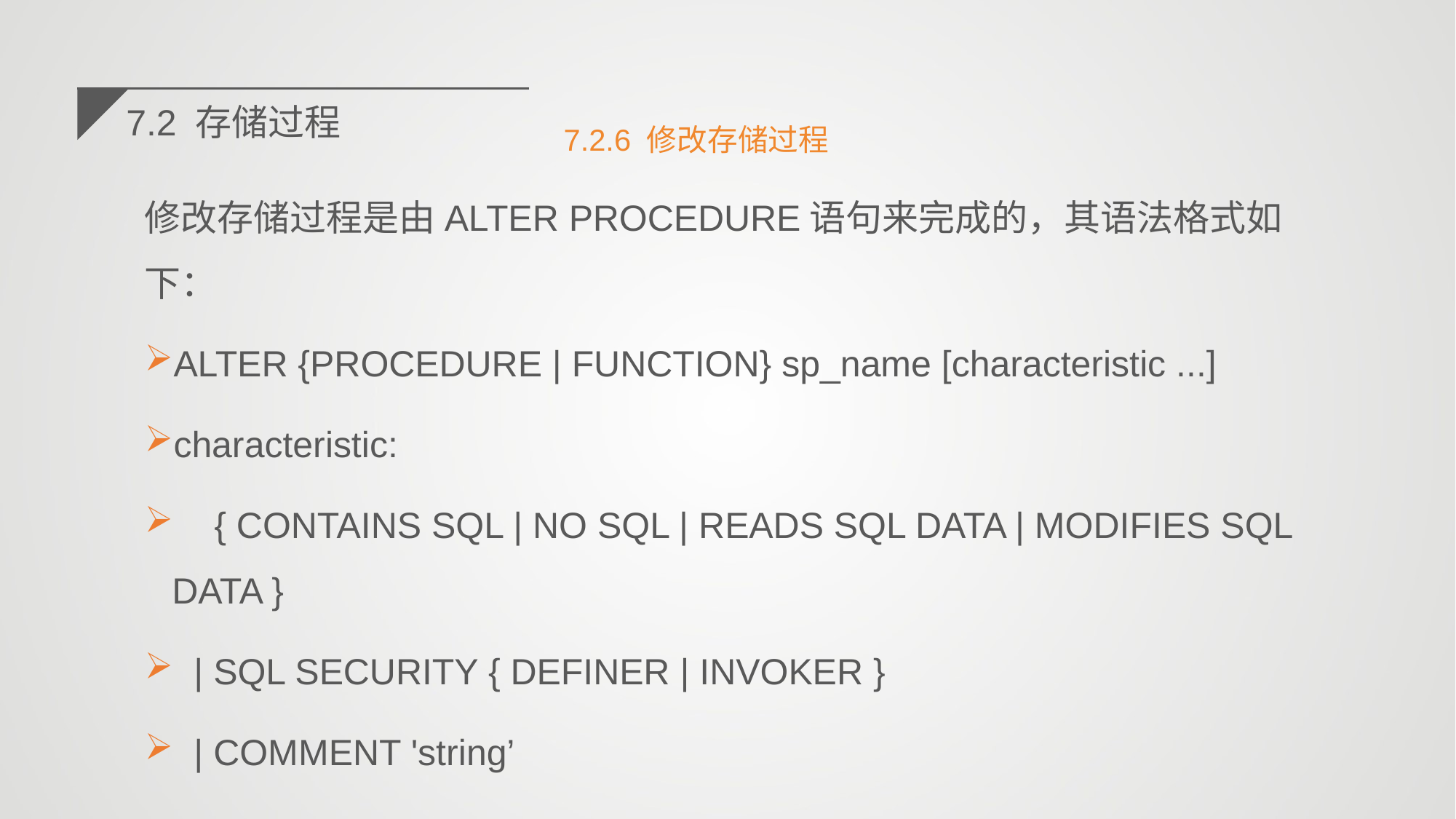

7.2 存储过程

7.2.6 修改存储过程
修改存储过程是由ALTER PROCEDURE语句来完成的，其语法格式如下：
ALTER {PROCEDURE | FUNCTION} sp_name [characteristic ...]
characteristic:
    { CONTAINS SQL | NO SQL | READS SQL DATA | MODIFIES SQL DATA }
  | SQL SECURITY { DEFINER | INVOKER }
  | COMMENT 'string’